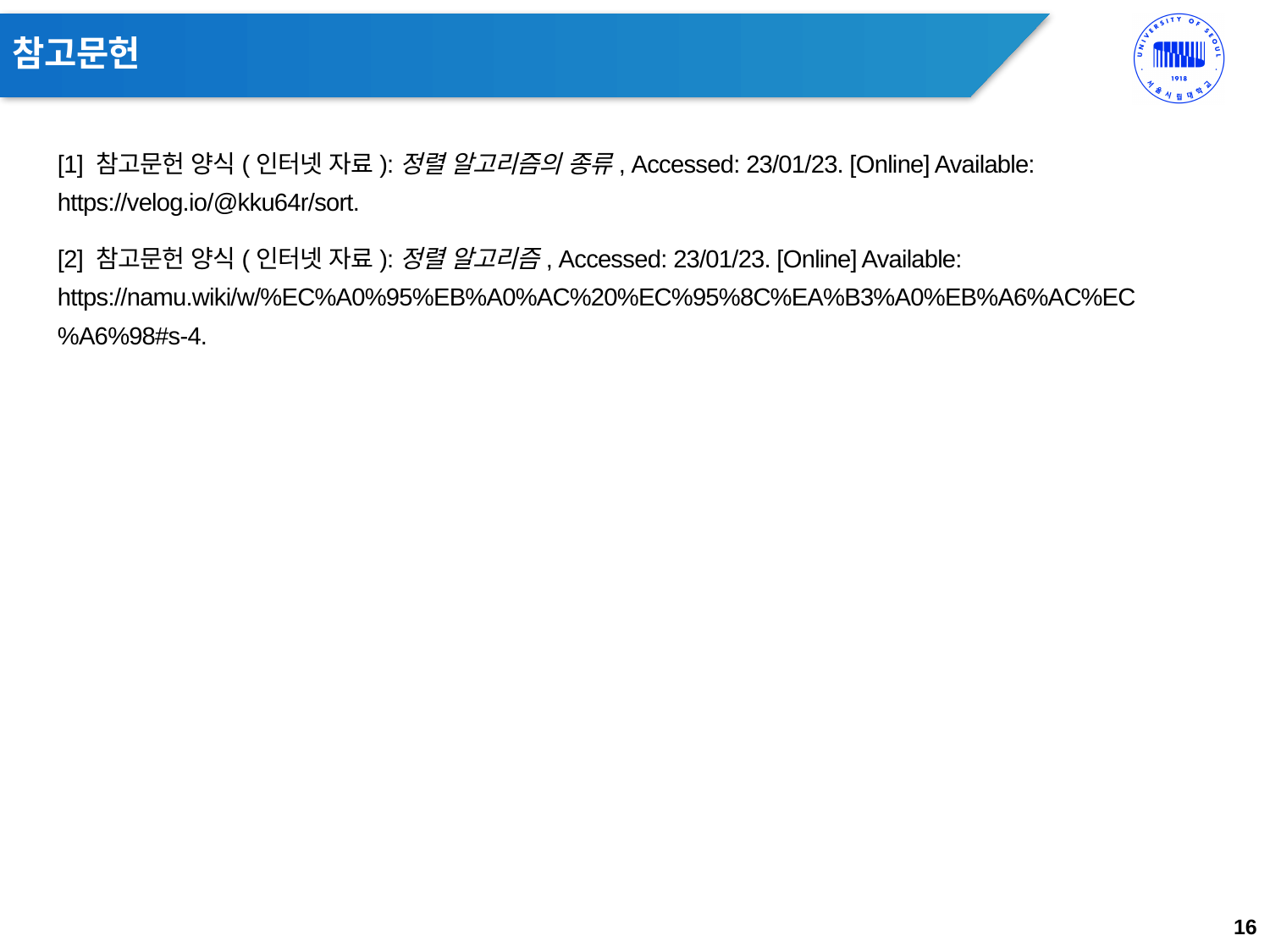

참고문헌
[1] 참고문헌 양식(인터넷 자료):정렬 알고리즘의 종류, Accessed: 23/01/23. [Online] Available: https://velog.io/@kku64r/sort.
[2] 참고문헌 양식(인터넷 자료):정렬 알고리즘, Accessed: 23/01/23. [Online] Available: https://namu.wiki/w/%EC%A0%95%EB%A0%AC%20%EC%95%8C%EA%B3%A0%EB%A6%AC%EC%A6%98#s-4.

16